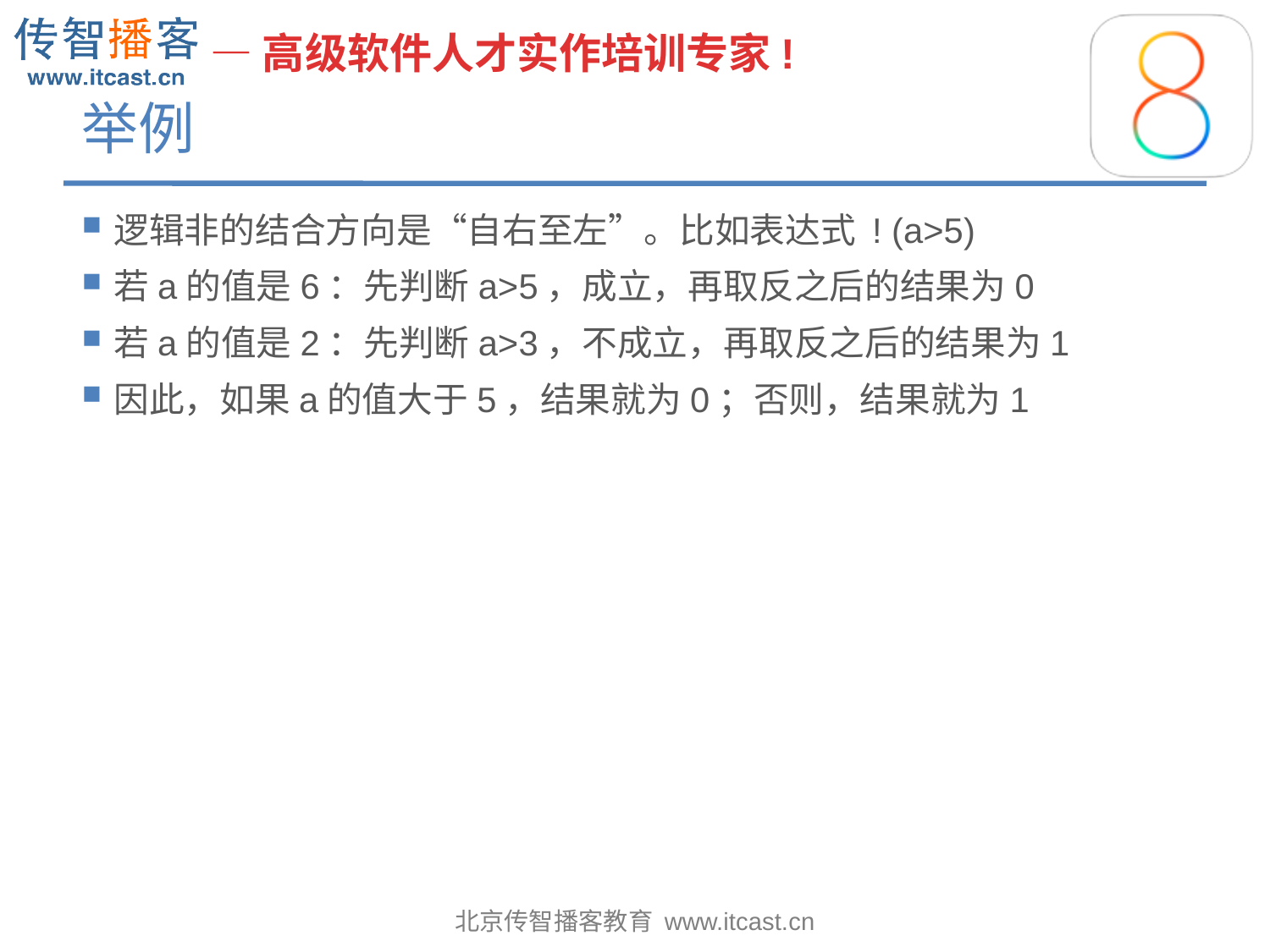

# 举例
逻辑非的结合方向是“自右至左”。比如表达式 ! (a>5)
若a的值是6：先判断a>5，成立，再取反之后的结果为0
若a的值是2：先判断a>3，不成立，再取反之后的结果为1
因此，如果a的值大于5，结果就为0；否则，结果就为1